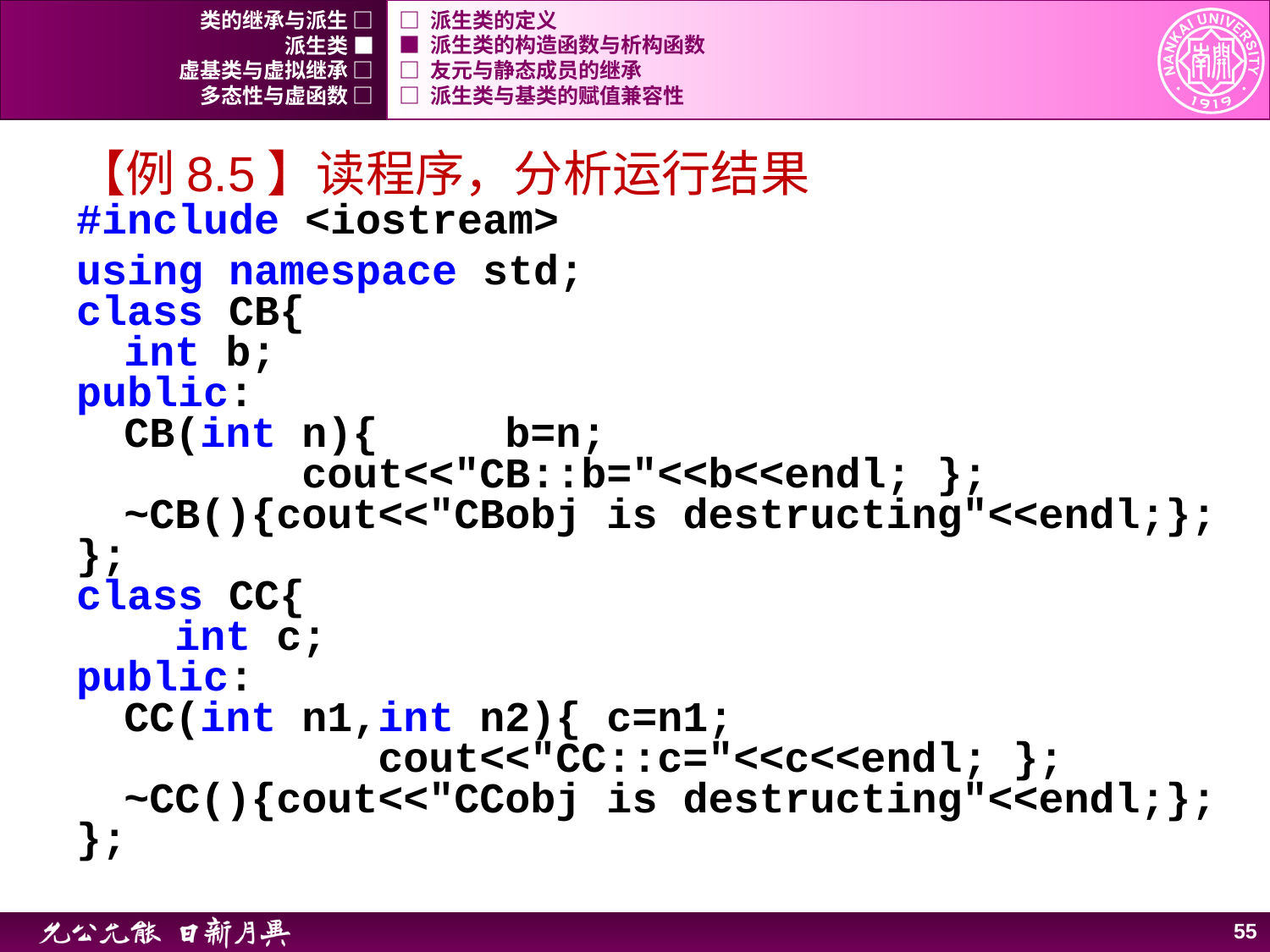

类的继承与派生 □
□ 派生类的定义
派生类 ■
■ 派生类的构造函数与析构函数
虚基类与虚拟继承 □
□ 友元与静态成员的继承
多态性与虚函数 □
□ 派生类与基类的赋值兼容性
【例8.5】读程序，分析运行结果
#include <iostream>
using namespace std;
class CB{
	int b;
public:
	CB(int n){	b=n;
		  cout<<"CB::b="<<b<<endl; };
	~CB(){cout<<"CBobj is destructing"<<endl;};
};
class CC{
	  int c;
public:
	CC(int n1,int n2){ c=n1;
			cout<<"CC::c="<<c<<endl; };
	~CC(){cout<<"CCobj is destructing"<<endl;};
};

55